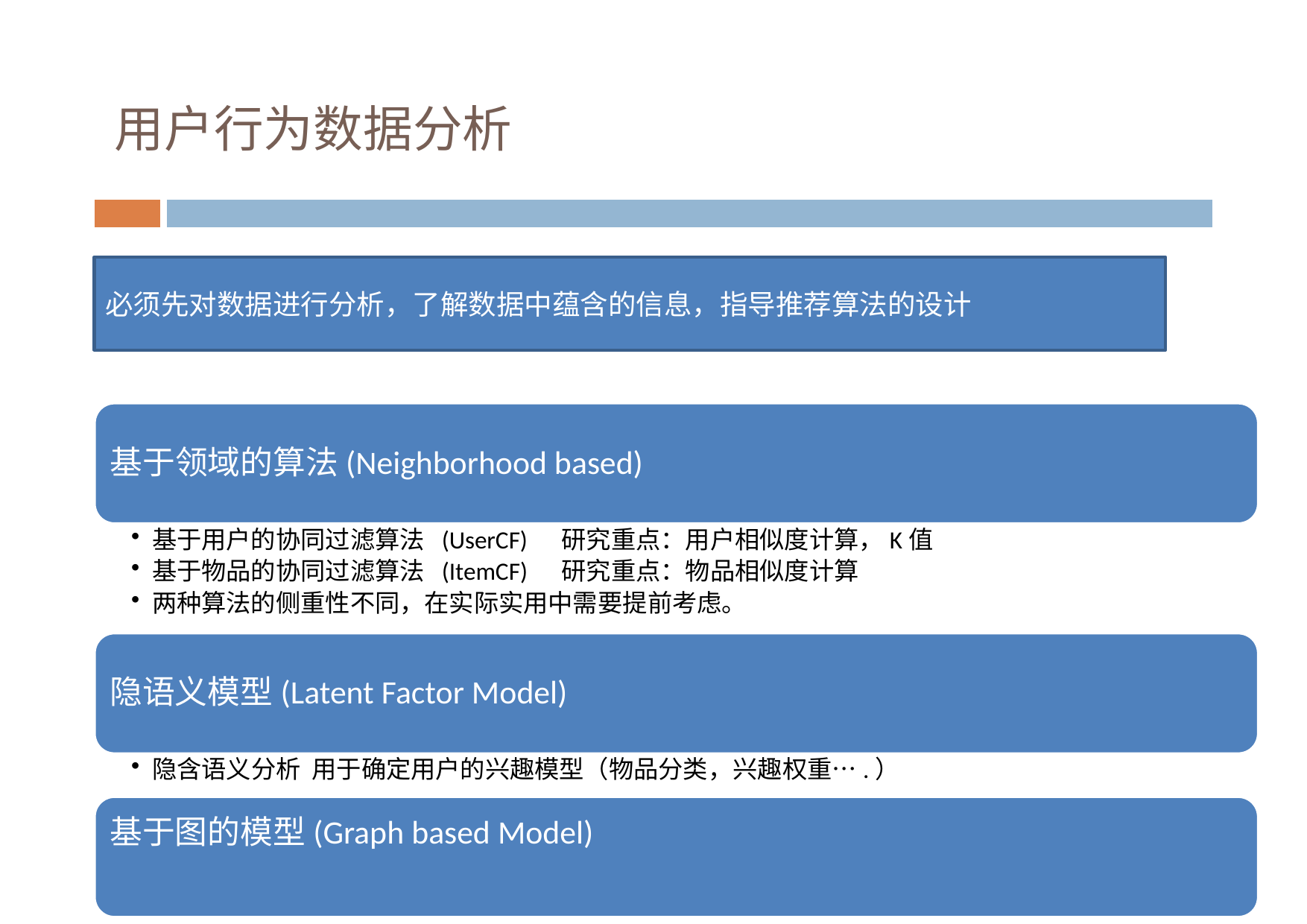

用户行为数据分析

必须先对数据进行分析，了解数据中蕴含的信息，指导推荐算法的设计
基于领域的算法(Neighborhood based)
基于用户的协同过滤算法  (UserCF)     研究重点：用户相似度计算，K值
基于物品的协同过滤算法  (ItemCF)     研究重点：物品相似度计算
两种算法的侧重性不同，在实际实用中需要提前考虑。
隐语义模型(Latent Factor Model)
隐含语义分析  用于确定用户的兴趣模型（物品分类，兴趣权重….）
基于图的模型(Graph based Model)